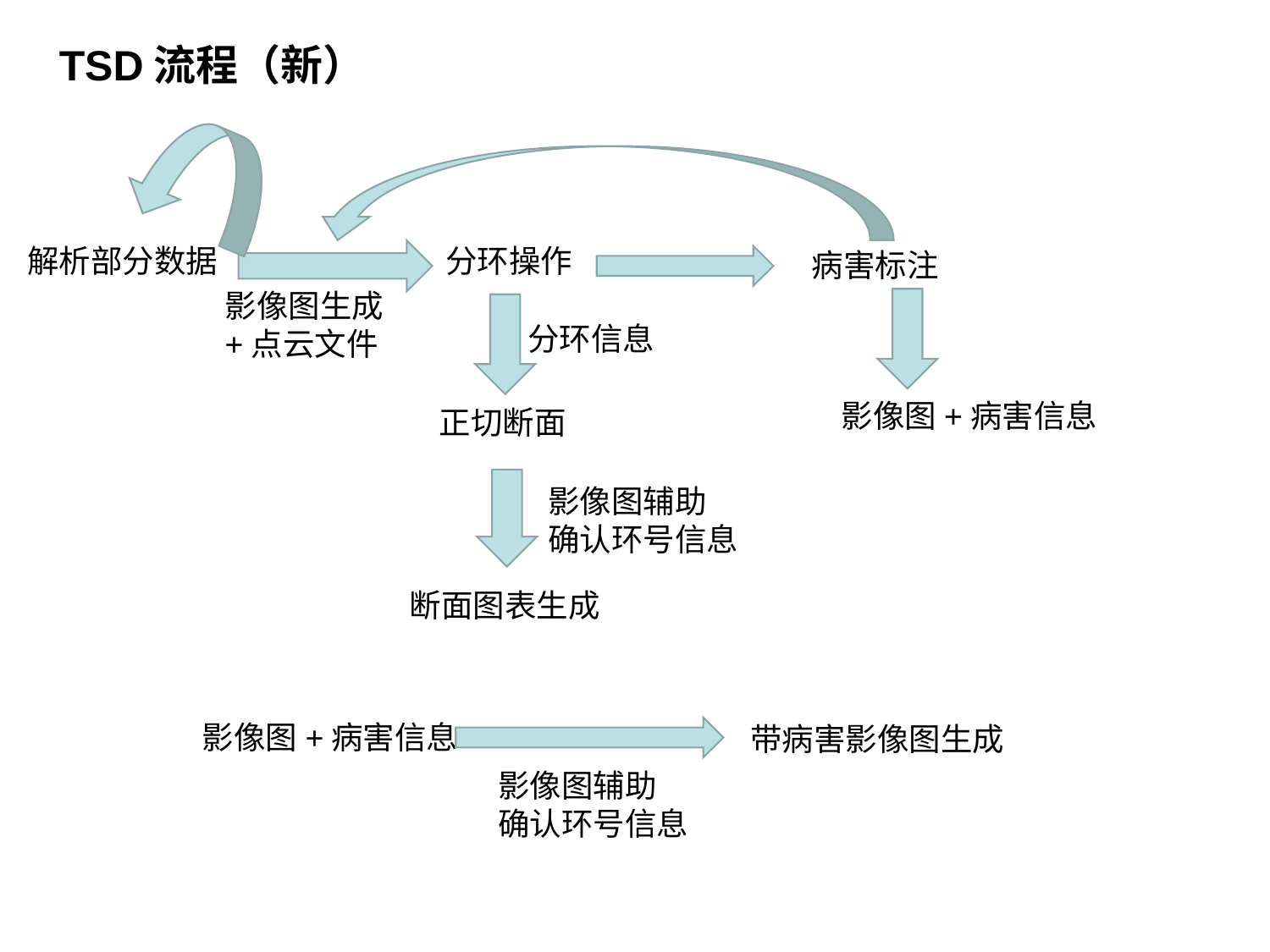

TSD流程（新）

解析部分数据
分环操作
病害标注
影像图生成
+点云文件

分环信息
影像图+病害信息
正切断面

影像图辅助
确认环号信息
断面图表生成

影像图+病害信息
带病害影像图生成
影像图辅助
确认环号信息